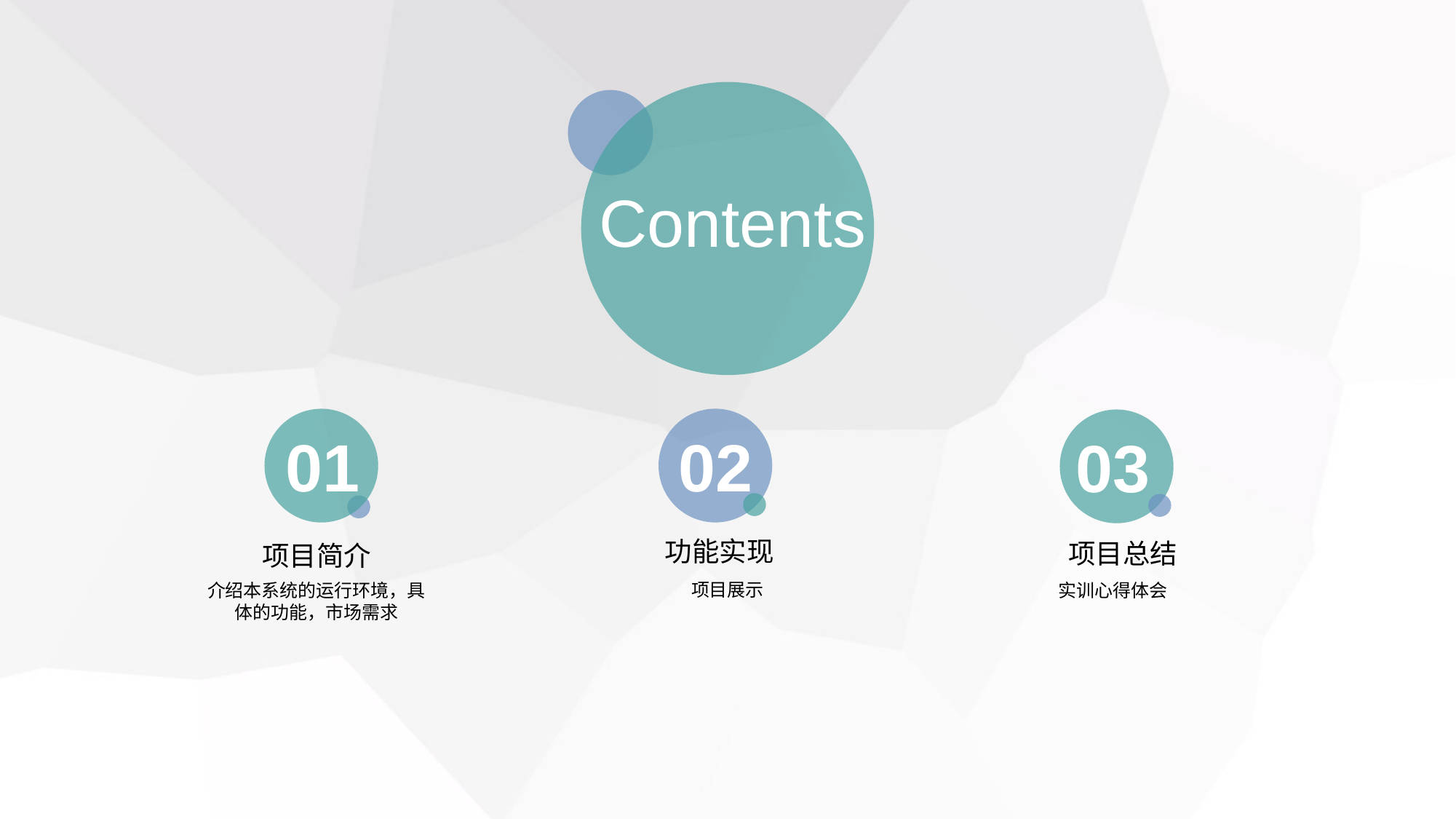

Contents

02
01
03

功能实现
项目总结
项目简介
项目展示
实训心得体会
介绍本系统的运行环境，具体的功能，市场需求